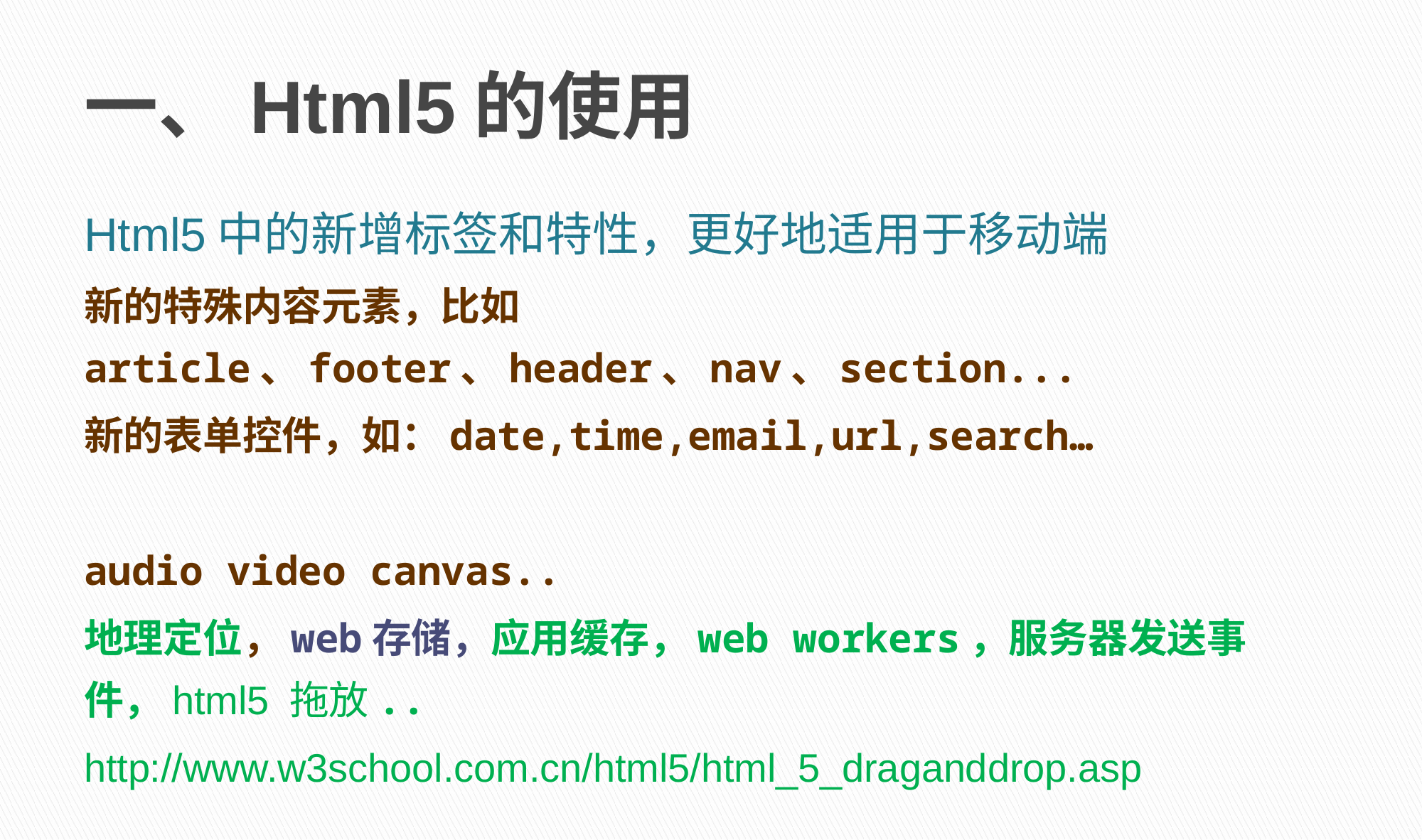

# 一、Html5的使用
Html5中的新增标签和特性，更好地适用于移动端
新的特殊内容元素，比如 article、footer、header、nav、section...
新的表单控件，如：date,time,email,url,search…

audio video canvas..
地理定位，web存储，应用缓存，web workers，服务器发送事件，html5 拖放..
http://www.w3school.com.cn/html5/html_5_draganddrop.asp